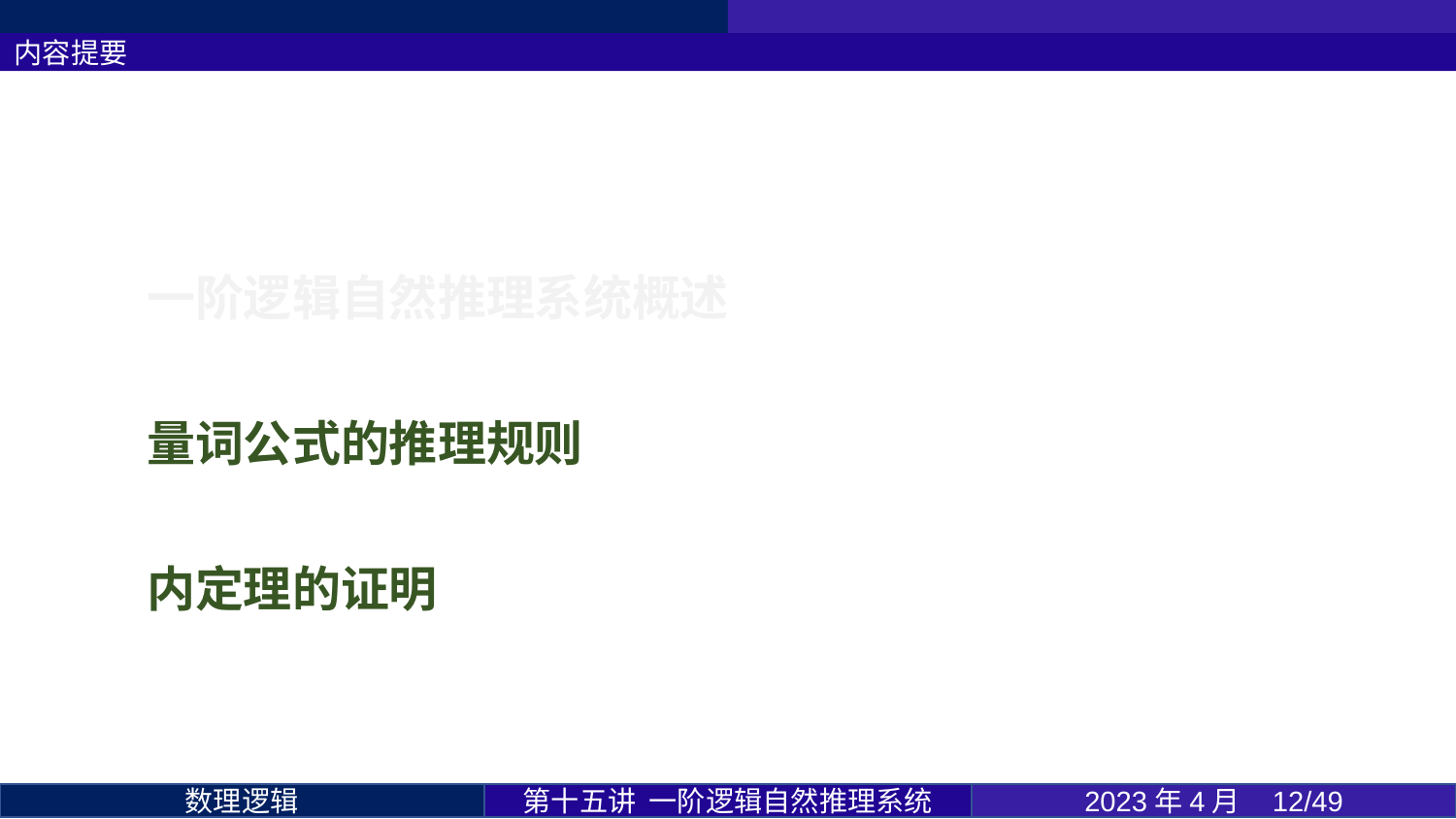

内容提要
一阶逻辑自然推理系统概述
量词公式的推理规则
内定理的证明
第十五讲  一阶逻辑自然推理系统
2023年4月    12/49
数理逻辑